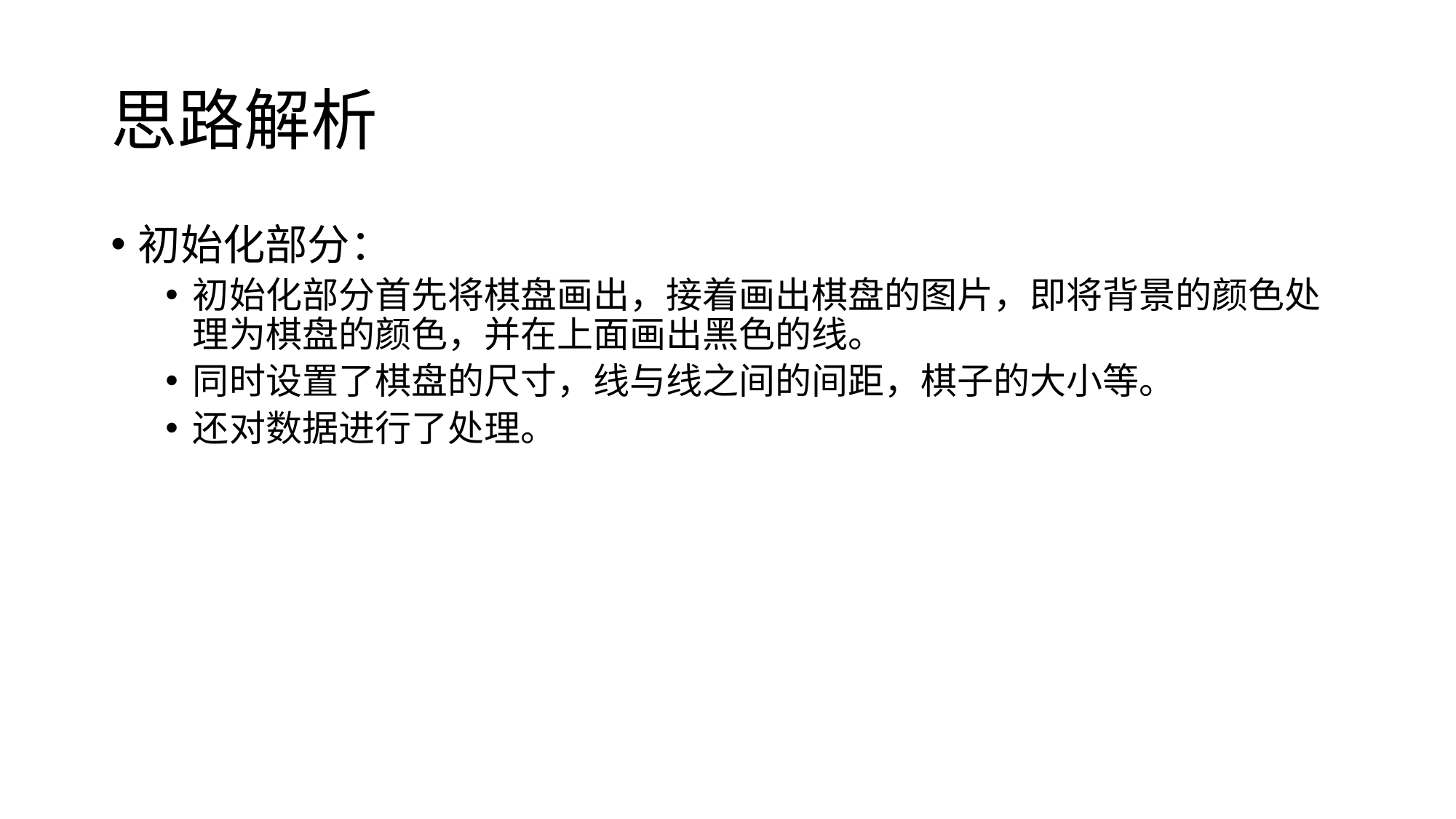

# 思路解析
初始化部分：
初始化部分首先将棋盘画出，接着画出棋盘的图片，即将背景的颜色处理为棋盘的颜色，并在上面画出黑色的线。
同时设置了棋盘的尺寸，线与线之间的间距，棋子的大小等。
还对数据进行了处理。